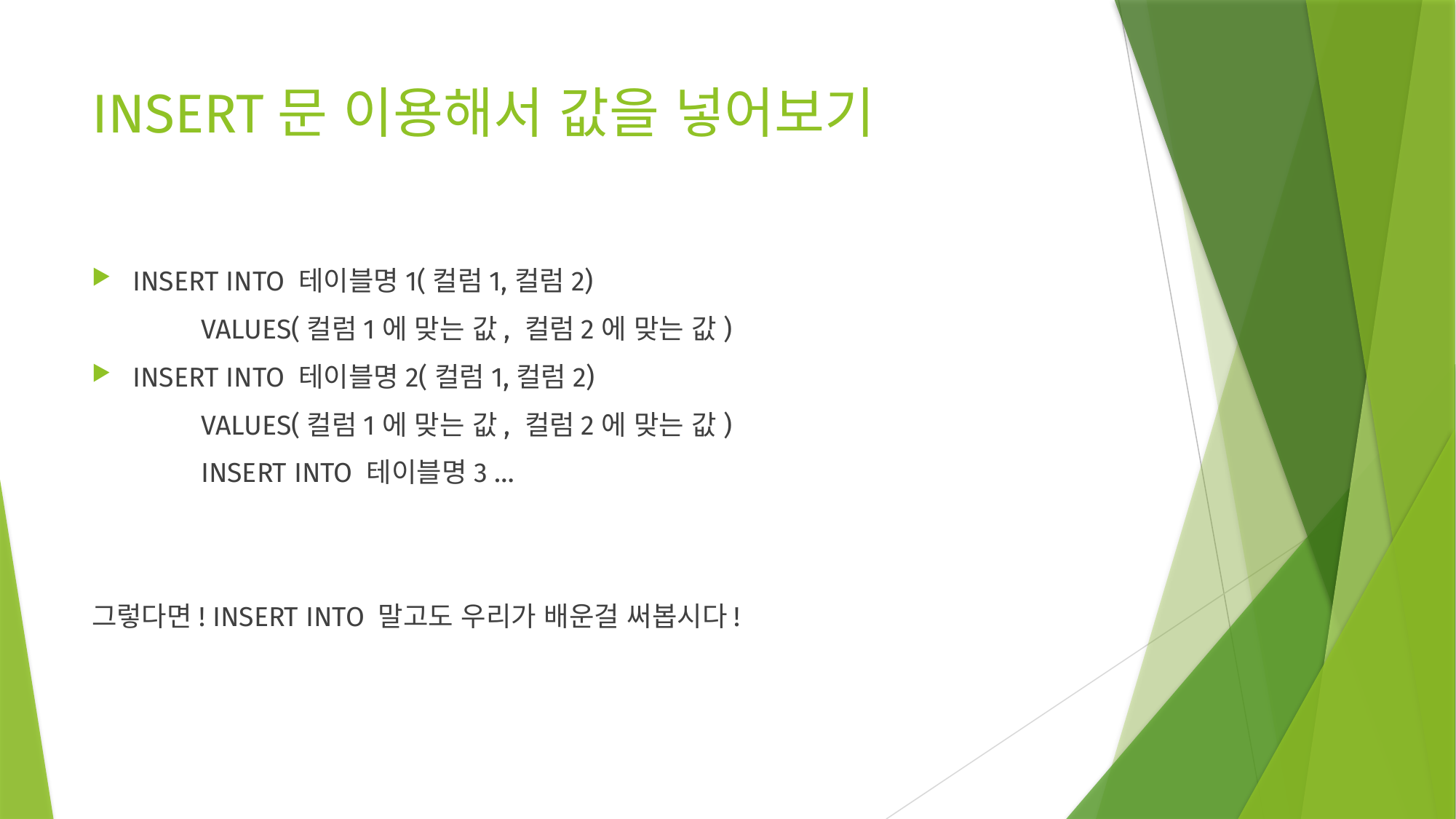

# INSERT문 이용해서 값을 넣어보기
INSERT INTO 테이블명1(컬럼1,컬럼2)
	VALUES(컬럼1에 맞는 값, 컬럼2에 맞는 값)
INSERT INTO 테이블명2(컬럼1,컬럼2)
	VALUES(컬럼1에 맞는 값, 컬럼2에 맞는 값)
	INSERT INTO 테이블명3 …

그렇다면! INSERT INTO 말고도 우리가 배운걸 써봅시다!